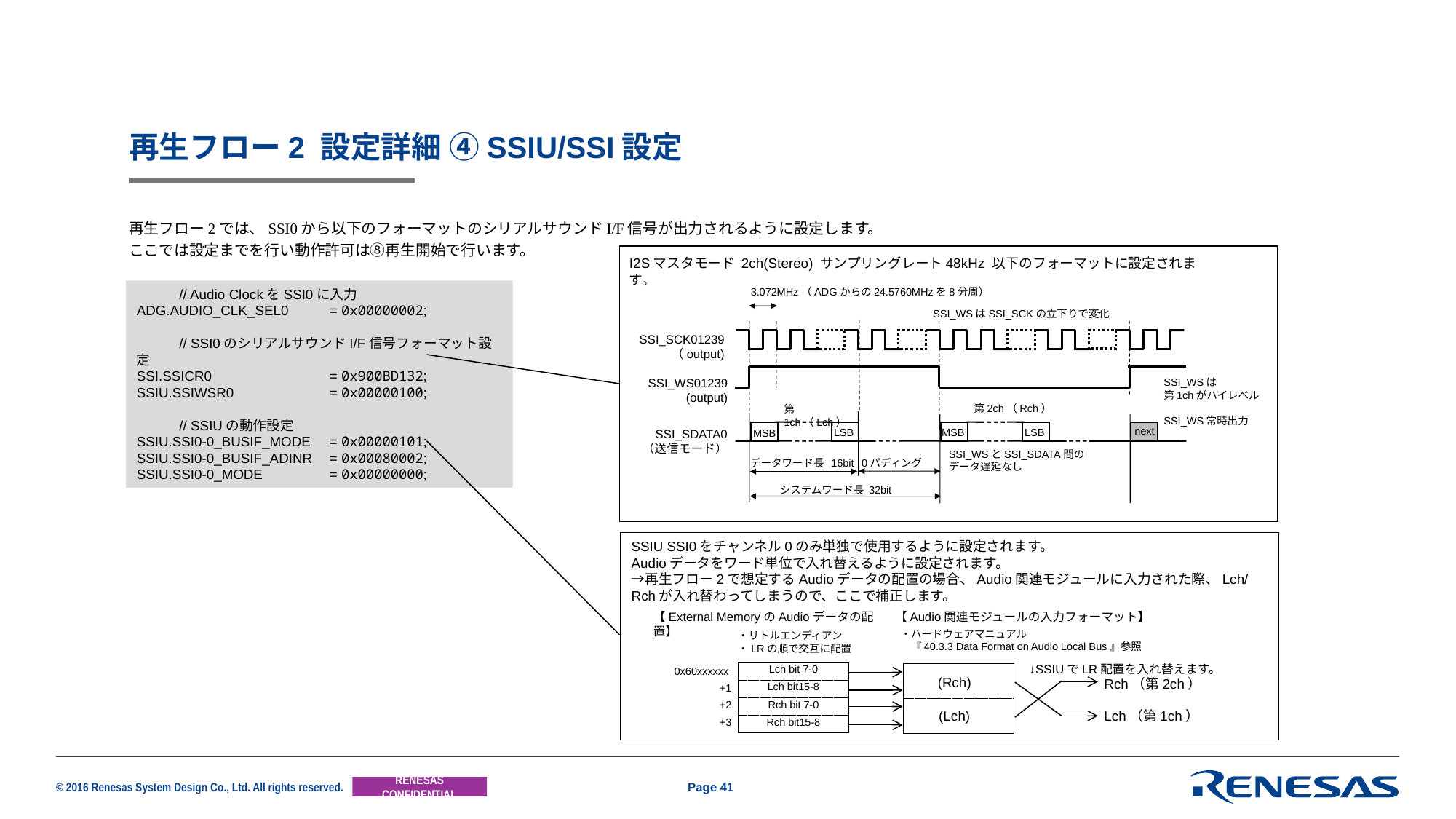

# 再生フロー2 設定詳細 ④SSIU/SSI設定
再生フロー2では、SSI0から以下のフォーマットのシリアルサウンドI/F信号が出力されるように設定します。
ここでは設定までを行い動作許可は⑧再生開始で行います。

I2Sマスタモード 2ch(Stereo) サンプリングレート48kHz 以下のフォーマットに設定されます。
	// Audio ClockをSSI0に入力
ADG.AUDIO_CLK_SEL0 	= 0x00000002;
	// SSI0のシリアルサウンドI/F信号フォーマット設定
SSI.SSICR0	= 0x900BD132;
SSIU.SSIWSR0	= 0x00000100;
	// SSIUの動作設定
SSIU.SSI0-0_BUSIF_MODE	= 0x00000101;
SSIU.SSI0-0_BUSIF_ADINR	= 0x00080002;
SSIU.SSI0-0_MODE	= 0x00000000;
3.072MHz（ADGからの24.5760MHzを8分周）

SSI_WSはSSI_SCKの立下りで変化

SSI_SCK01239
（output)

SSI_WS01239
(output)
SSI_WSは
第1chがハイレベル
第2ch（Rch）
第1ch（Lch）

SSI_WS常時出力

next
MSB
LSB
LSB
MSB
SSI_SDATA0
（送信モード）

SSI_WSとSSI_SDATA間の
データ遅延なし
データワード長  16bit
0パディング

システムワード長 32bit

SSIU SSI0をチャンネル0のみ単独で使用するように設定されます。
Audioデータをワード単位で入れ替えるように設定されます。
→再生フロー2で想定するAudioデータの配置の場合、Audio関連モジュールに入力された際、Lch/Rchが入れ替わってしまうので、ここで補正します。

【Audio関連モジュールの入力フォーマット】
【External MemoryのAudioデータの配置】
・ハードウェアマニュアル
　『40.3.3 Data Format on Audio Local Bus』参照
・リトルエンディアン
・LRの順で交互に配置
↓SSIUでLR配置を入れ替えます。

Lch bit 7-0

0x60xxxxxx

(Rch)
Rch（第2ch）
Lch bit15-8
+1
(Lch)
Lch（第1ch）
Rch bit 7-0
+2
+3
Rch bit15-8
Page 41